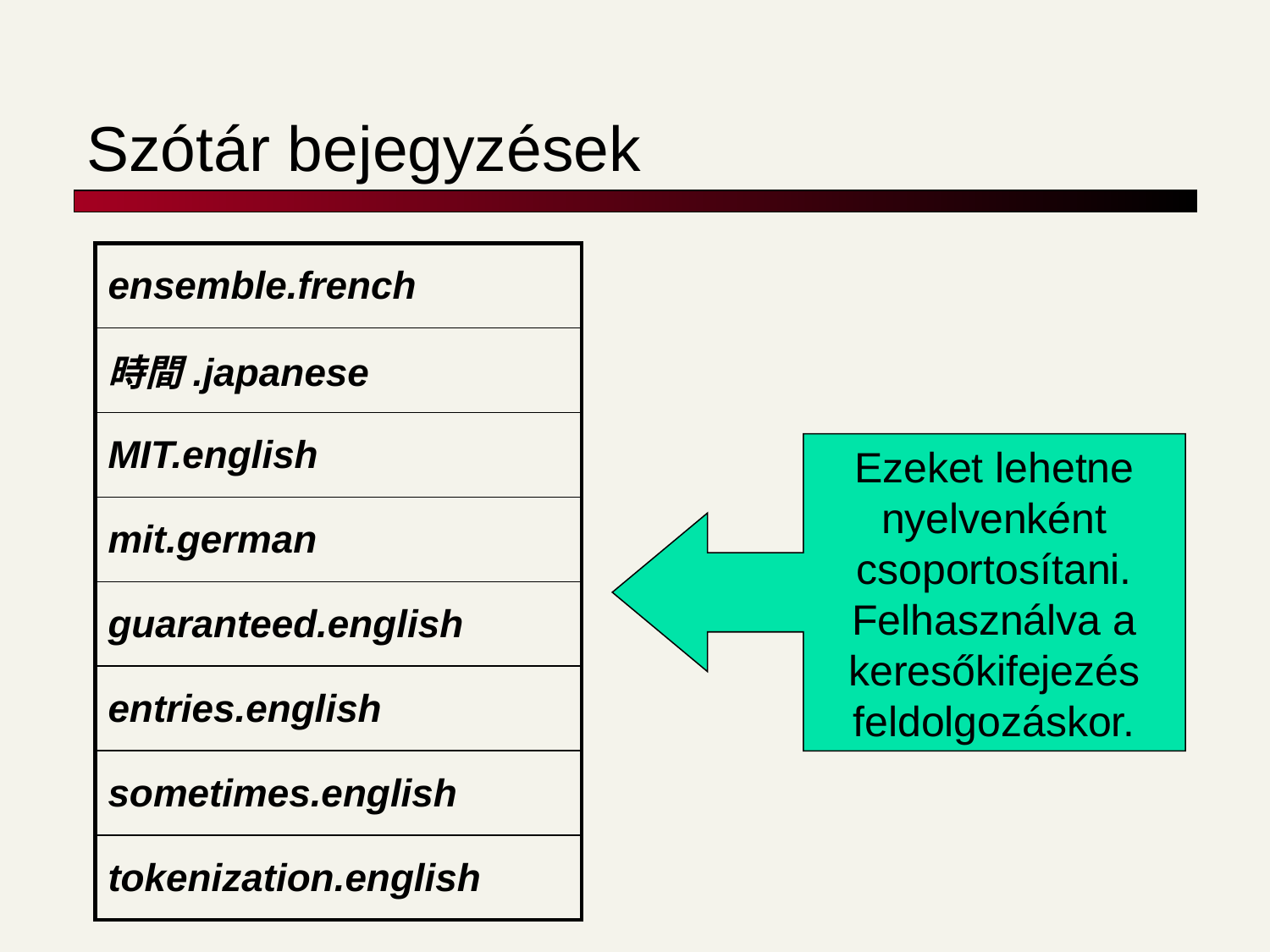

# Szótár bejegyzések
| ensemble.french |
| --- |
| 時間.japanese |
| MIT.english |
| mit.german |
| guaranteed.english |
| entries.english |
| sometimes.english |
| tokenization.english |
Ezeket lehetne nyelvenként csoportosítani. Felhasználva a keresőkifejezés feldolgozáskor.